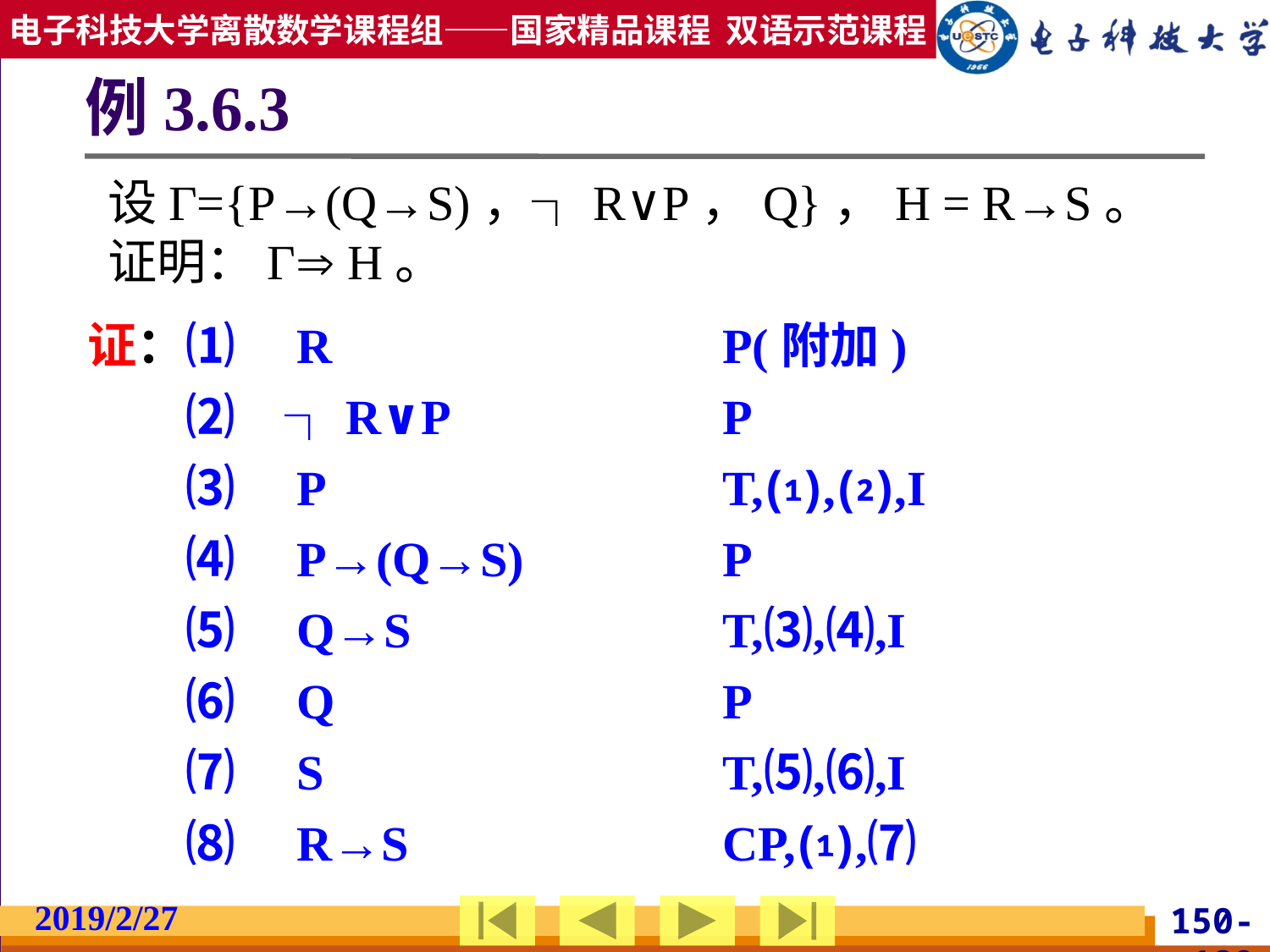

# 例3.6.3
设Г={P→(Q→S)，┐R∨P，Q}，H = R→S。
证明：Г⇒ H。
证：⑴　R				P(附加)
　　⑵　┐R∨P			P
　　⑶　P				T,⑴,⑵,I
　　⑷　P→(Q→S)		P
　　⑸　Q→S			T,⑶,⑷,I
　　⑹　Q				P
　　⑺　S				T,⑸,⑹,I
　　⑻　R→S			CP,⑴,⑺
2019/2/27